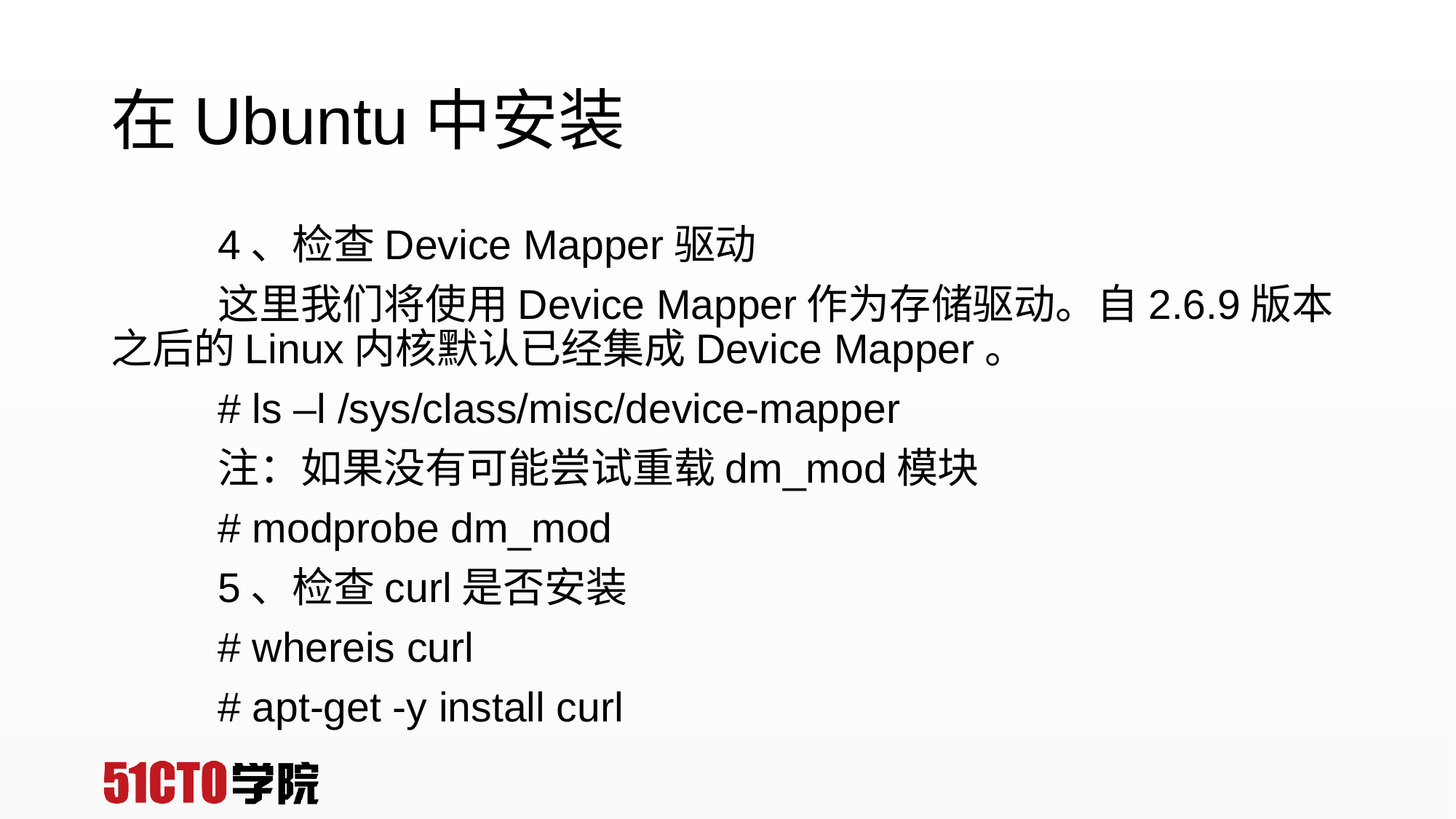

# 在Ubuntu中安装
	4、检查Device Mapper驱动
	这里我们将使用Device Mapper作为存储驱动。自2.6.9版本之后的Linux内核默认已经集成Device Mapper。
	# ls –l /sys/class/misc/device-mapper
	注：如果没有可能尝试重载dm_mod模块
	# modprobe dm_mod
	5、检查curl是否安装
	# whereis curl
	# apt-get -y install curl